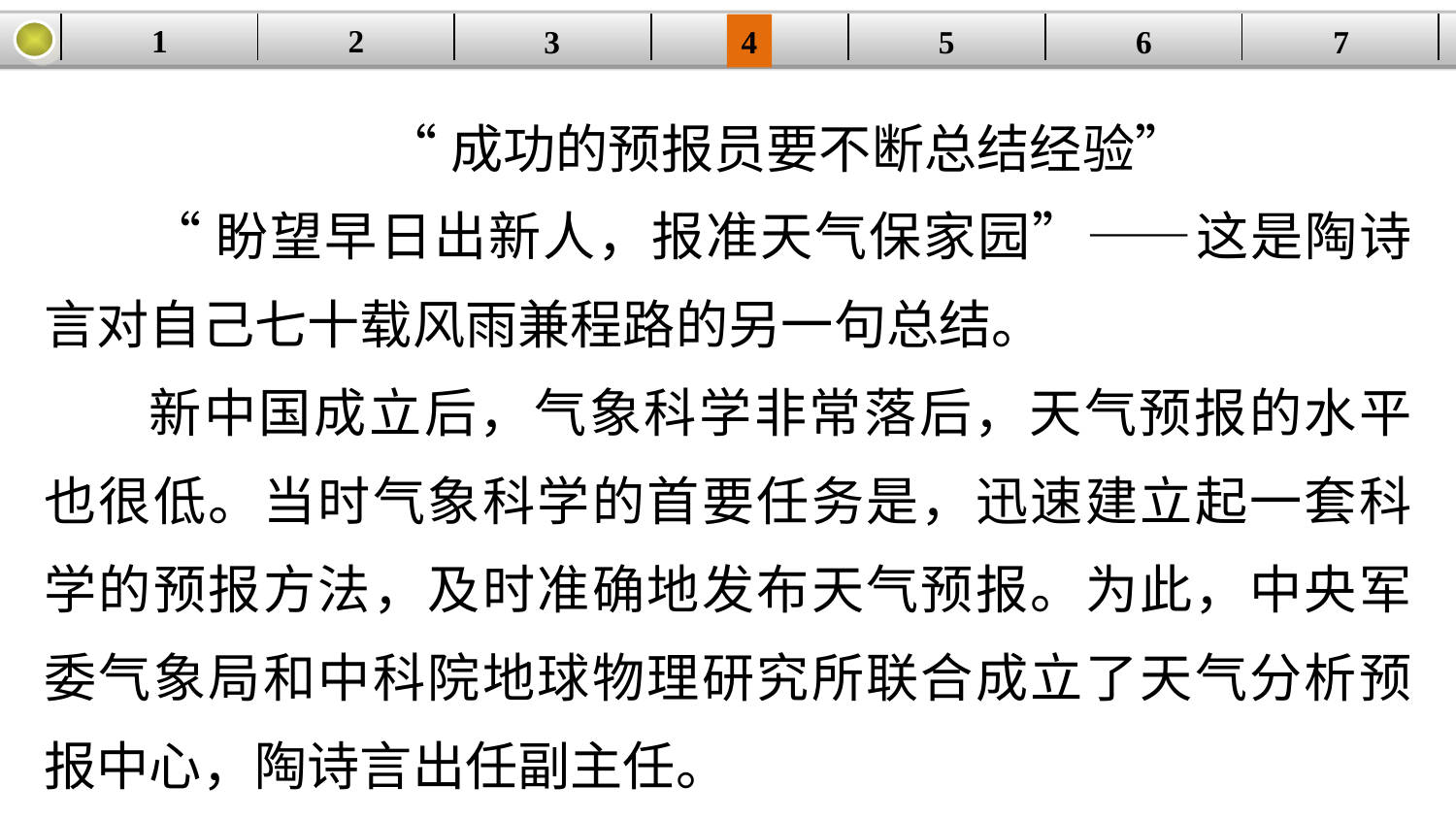

1
2
|  |  |  |  |  |  |  |
| --- | --- | --- | --- | --- | --- | --- |
3
4
5
6
7

 “成功的预报员要不断总结经验”
“盼望早日出新人，报准天气保家园”——这是陶诗言对自己七十载风雨兼程路的另一句总结。
新中国成立后，气象科学非常落后，天气预报的水平也很低。当时气象科学的首要任务是，迅速建立起一套科学的预报方法，及时准确地发布天气预报。为此，中央军委气象局和中科院地球物理研究所联合成立了天气分析预报中心，陶诗言出任副主任。